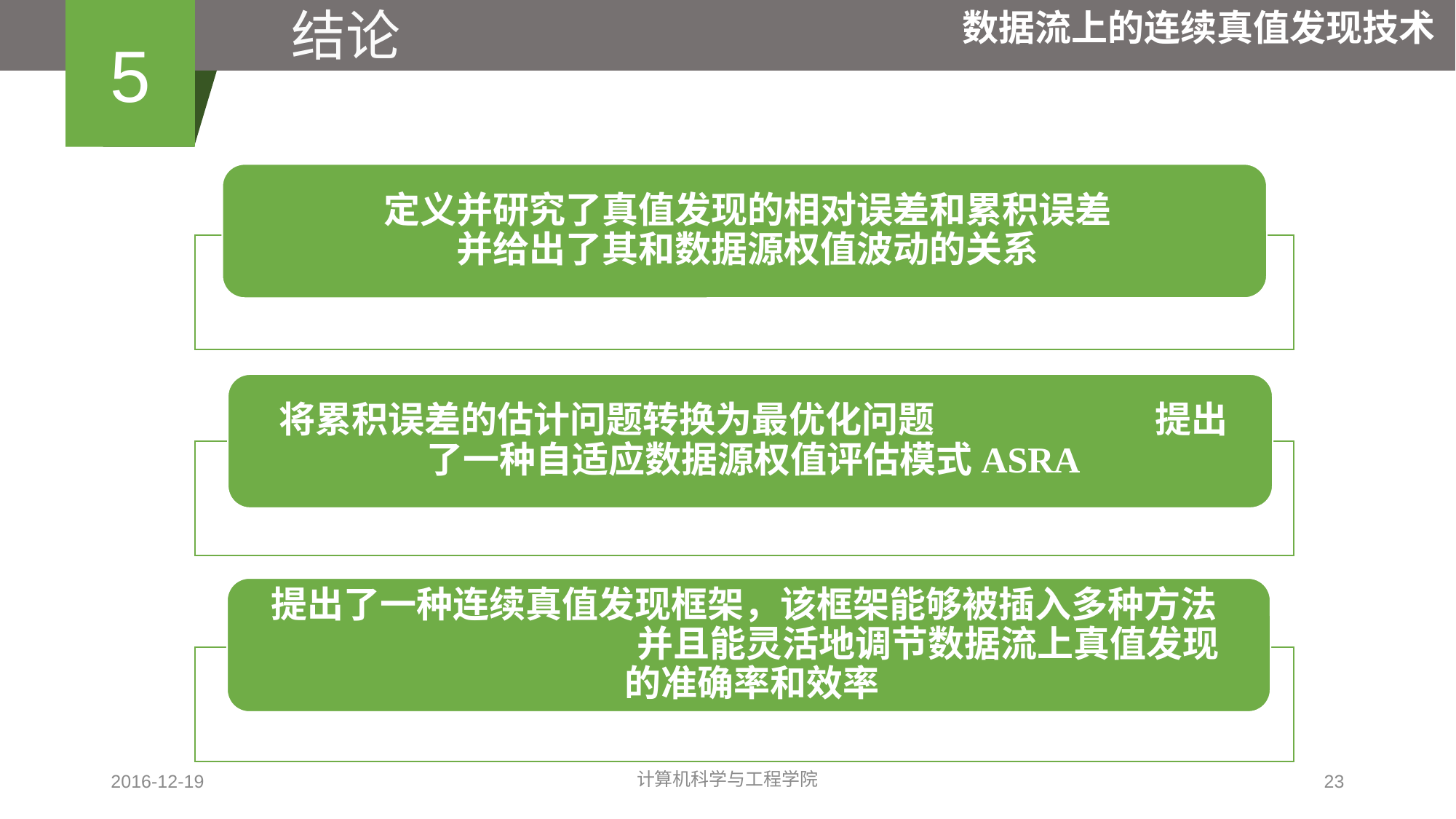

结论
5

数据流上的连续真值发现技术
定义并研究了真值发现的相对误差和累积误差
并给出了其和数据源权值波动的关系
将累积误差的估计问题转换为最优化问题                           提出了一种自适应数据源权值评估模式ASRA
提出了一种连续真值发现框架，该框架能够被插入多种方法                                              并且能灵活地调节数据流上真值发现的准确率和效率
2016-12-19
计算机科学与工程学院
23